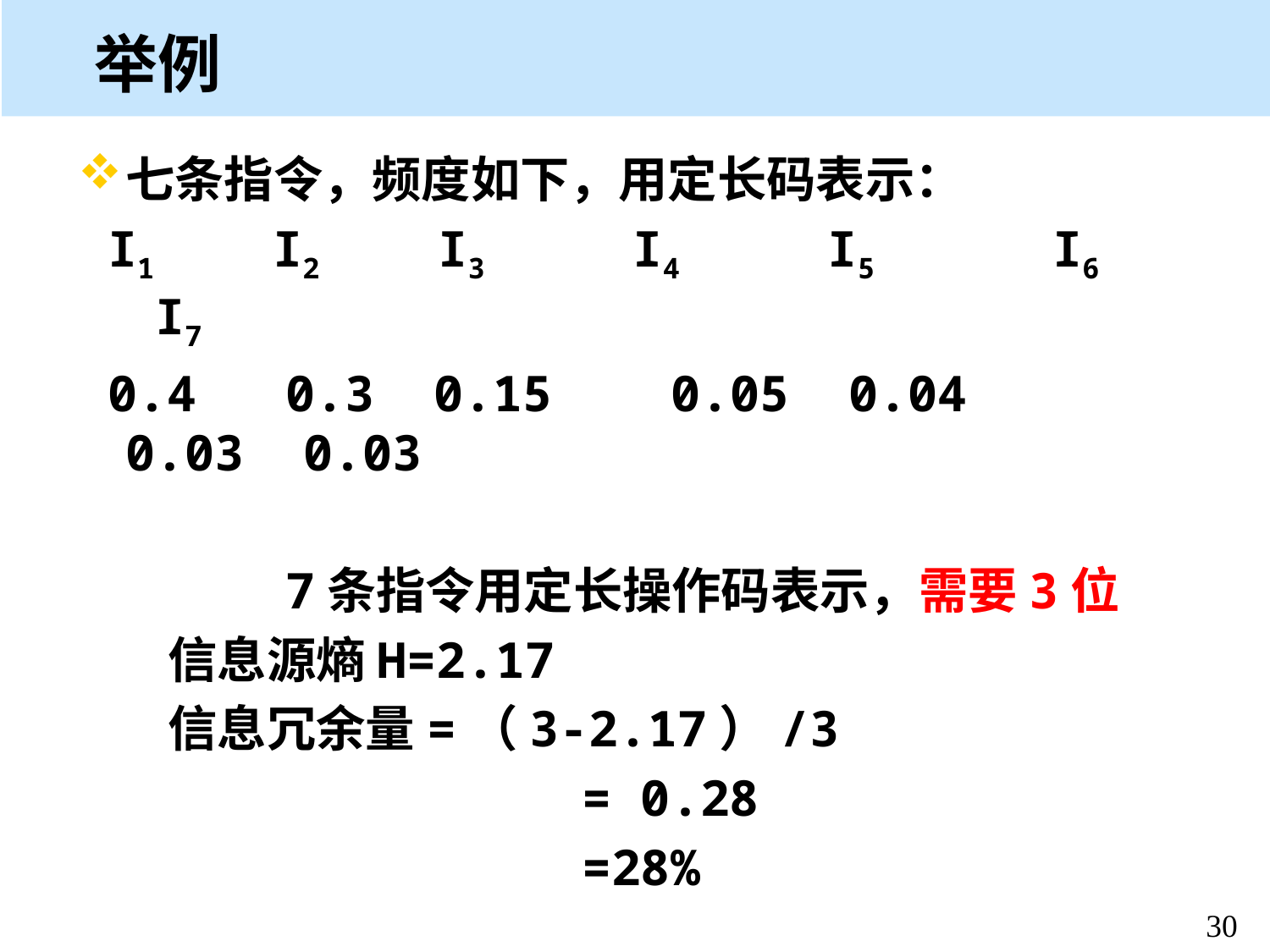

# 举例
七条指令，频度如下，用定长码表示：
 I1    I2    I3     I4     I5      I6     I7
 0.4   0.3  0.15    0.05  0.04    0.03  0.03

       7条指令用定长操作码表示，需要3位
       信息源熵H=2.17
       信息冗余量=（3-2.17）/3
                 = 0.28
                 =28%